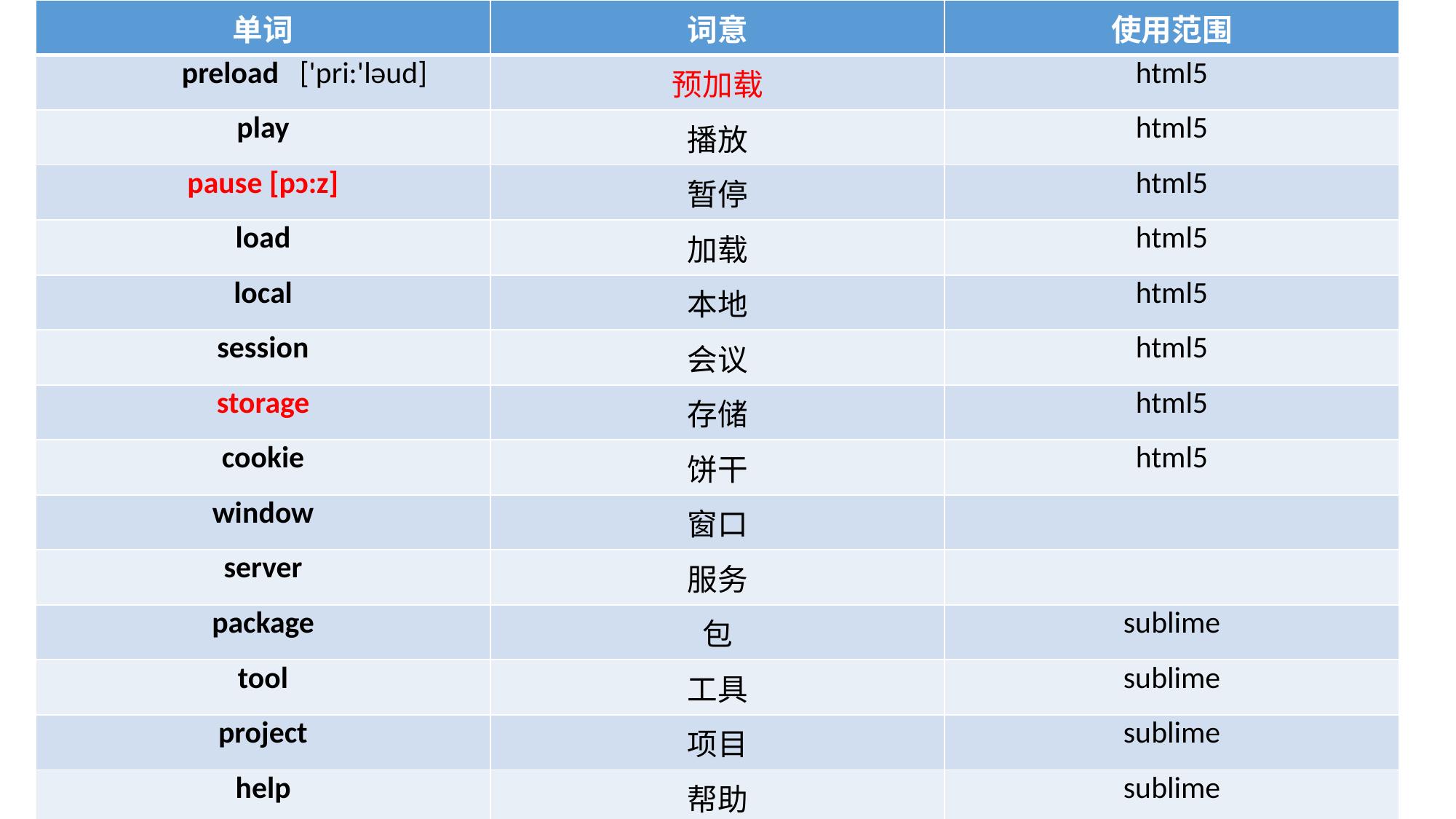

| 单词 | 词意 | 使用范围 |
| --- | --- | --- |
| preload ['pri:'ləud] | 预加载 | html5 |
| play | 播放 | html5 |
| pause [pɔ:z] | 暂停 | html5 |
| load | 加载 | html5 |
| local | 本地 | html5 |
| session | 会议 | html5 |
| storage | 存储 | html5 |
| cookie | 饼干 | html5 |
| window | 窗口 |  |
| server | 服务 |  |
| package | 包 | sublime |
| tool | 工具 | sublime |
| project | 项目 | sublime |
| help | 帮助 | sublime |
| view | 视图 | sublime |
| edit | 编辑 | sublime |